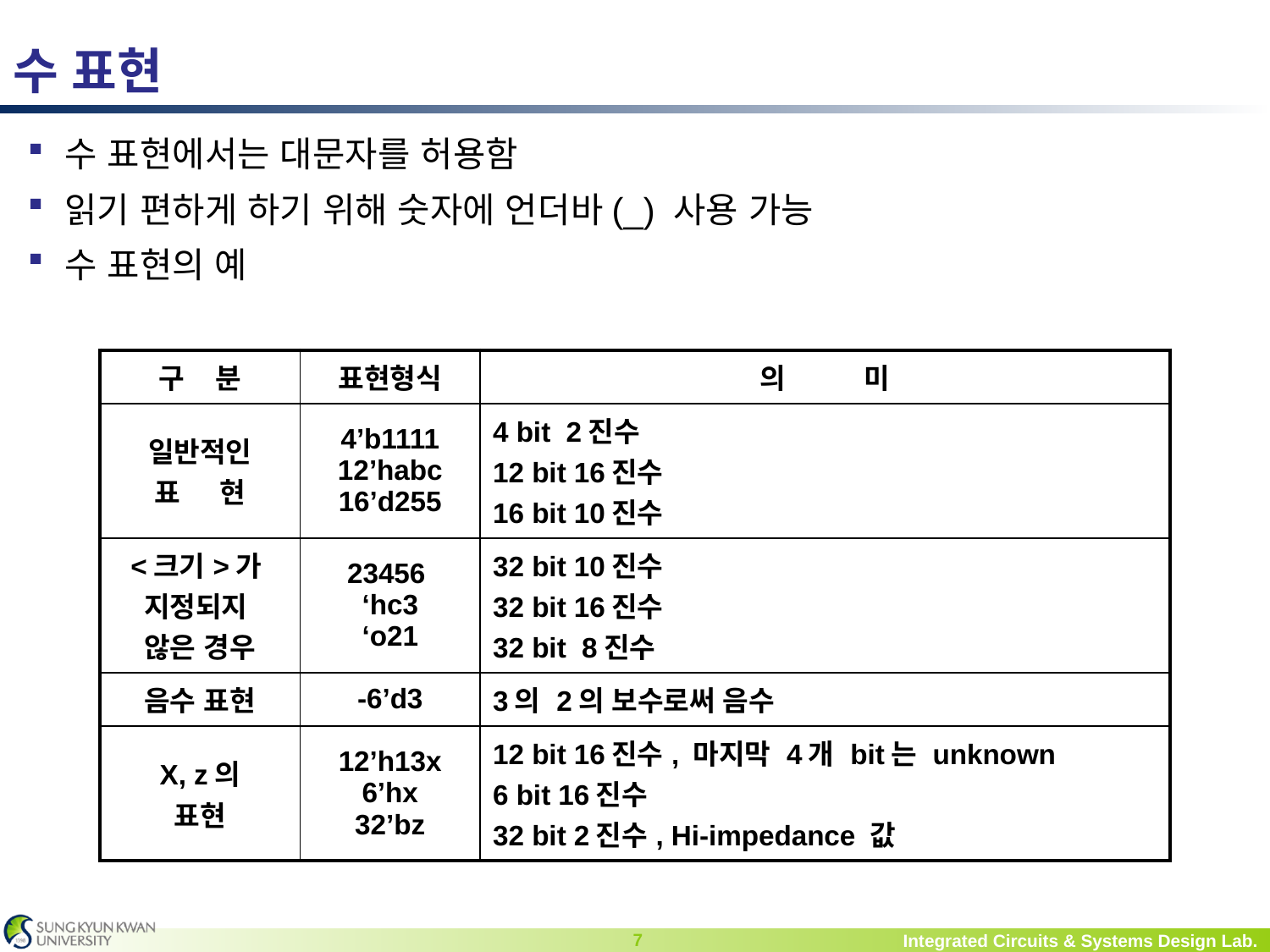

# 수 표현
수 표현에서는 대문자를 허용함
읽기 편하게 하기 위해 숫자에 언더바(_) 사용 가능
수 표현의 예

| 구 분 | 표현형식 | 의 미 |
| --- | --- | --- |
| 일반적인 표 현 | 4’b1111 12’habc 16’d255 | 4 bit 2진수 12 bit 16진수 16 bit 10진수 |
| <크기>가 지정되지 않은 경우 | 23456 ‘hc3 ‘o21 | 32 bit 10진수 32 bit 16진수 32 bit 8진수 |
| 음수 표현 | -6’d3 | 3의 2의 보수로써 음수 |
| X, z의 표현 | 12’h13x 6’hx 32’bz | 12 bit 16진수, 마지막 4개 bit는 unknown 6 bit 16진수 32 bit 2진수, Hi-impedance 값 |